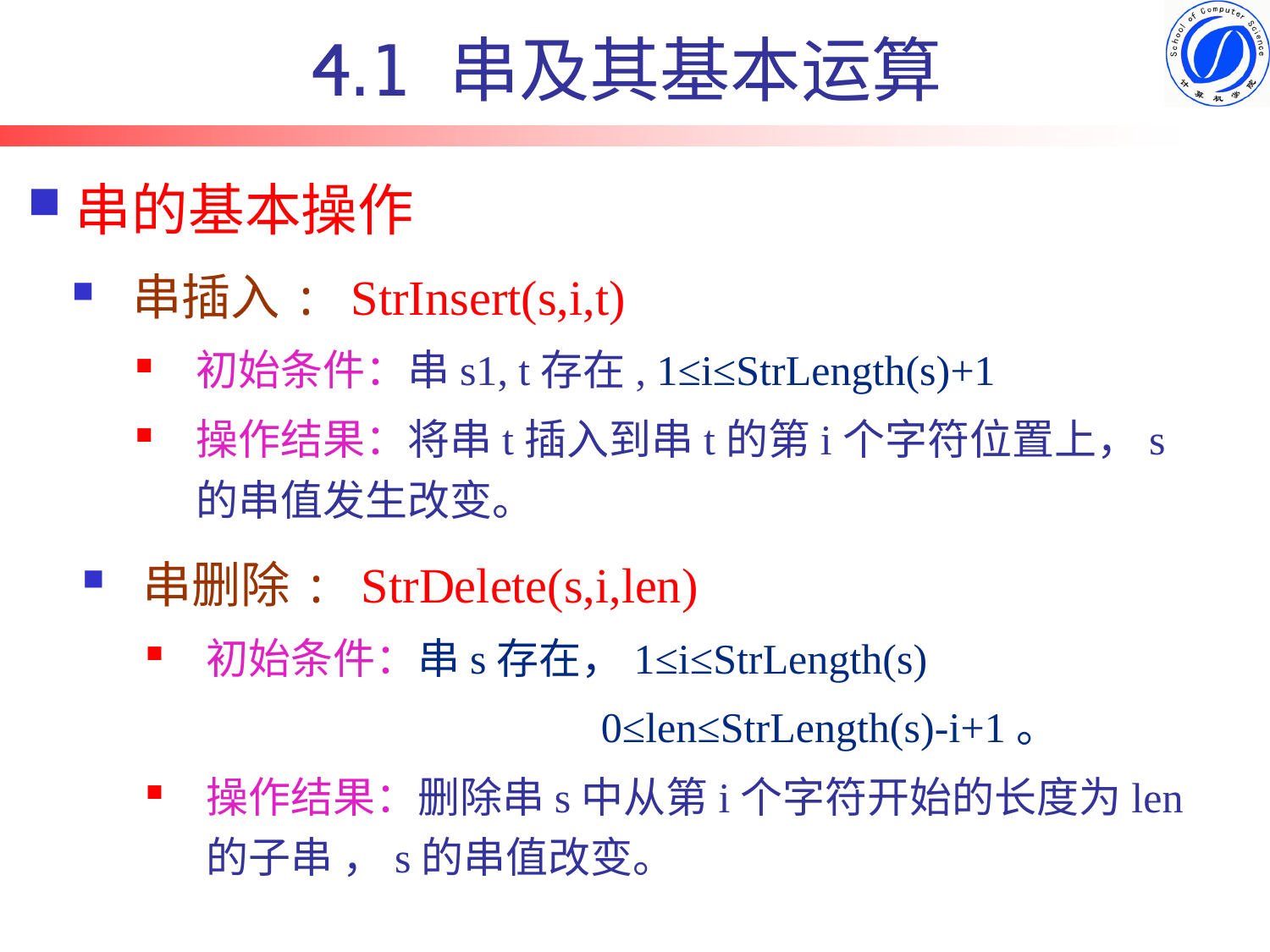

4.1 串及其基本运算
# 串的基本操作
串插入: StrInsert(s,i,t)
初始条件：串s1, t存在, 1≤i≤StrLength(s)+1
操作结果：将串t插入到串t的第i个字符位置上，s的串值发生改变。
串删除: StrDelete(s,i,len)
初始条件：串s存在，1≤i≤StrLength(s)
                                           0≤len≤StrLength(s)-i+1。
操作结果：删除串s中从第i个字符开始的长度为len的子串 ，s的串值改变。